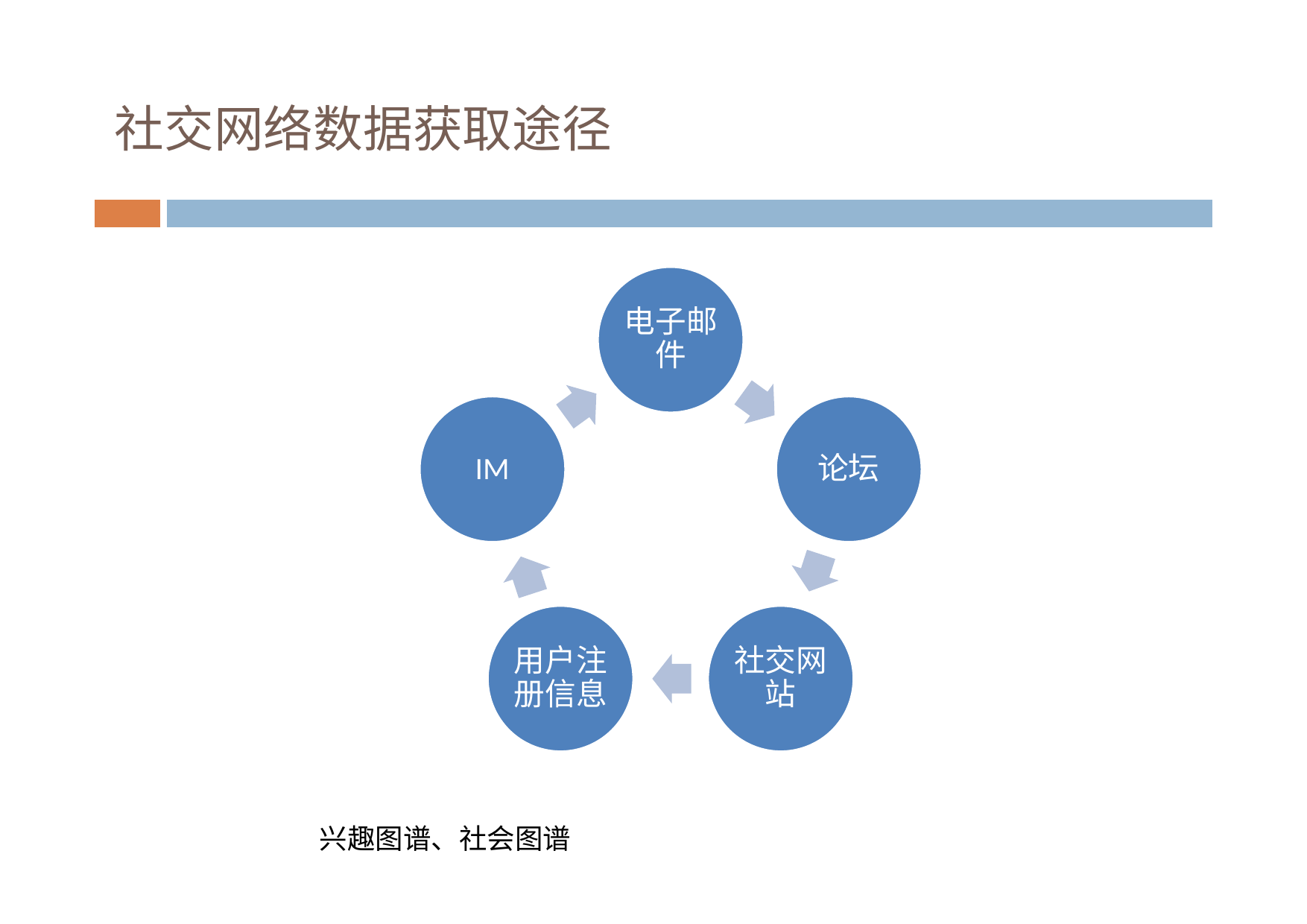

社交网络数据获取途径

电子邮件

论坛

社交网站

用户注册信息

IM

兴趣图谱、社会图谱